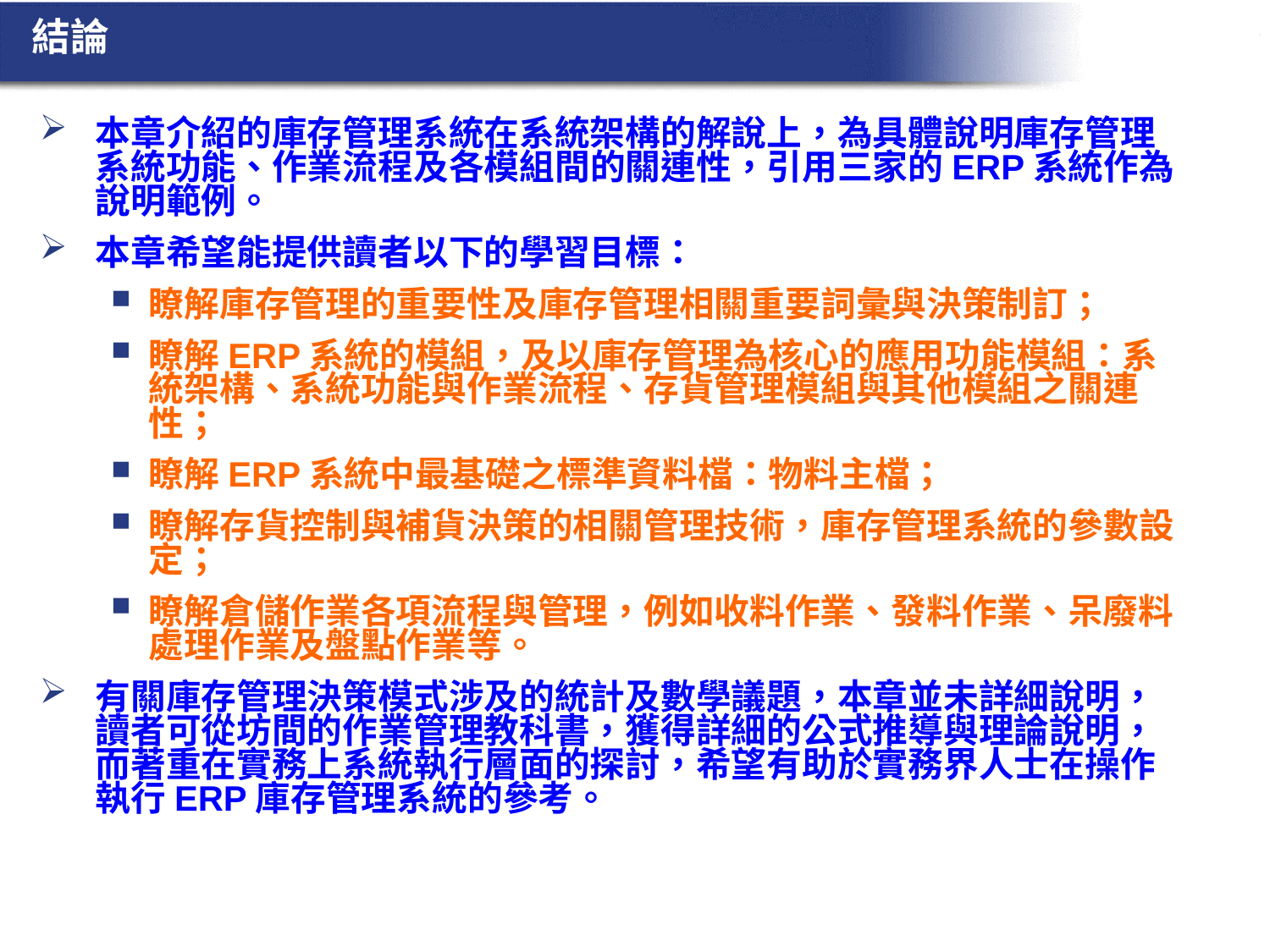

# 結論
本章介紹的庫存管理系統在系統架構的解說上，為具體說明庫存管理系統功能、作業流程及各模組間的關連性，引用三家的ERP系統作為說明範例。
本章希望能提供讀者以下的學習目標：
瞭解庫存管理的重要性及庫存管理相關重要詞彙與決策制訂；
瞭解ERP系統的模組，及以庫存管理為核心的應用功能模組：系統架構、系統功能與作業流程、存貨管理模組與其他模組之關連性；
瞭解ERP系統中最基礎之標準資料檔：物料主檔；
瞭解存貨控制與補貨決策的相關管理技術，庫存管理系統的參數設定；
瞭解倉儲作業各項流程與管理，例如收料作業、發料作業、呆廢料處理作業及盤點作業等。
有關庫存管理決策模式涉及的統計及數學議題，本章並未詳細說明，讀者可從坊間的作業管理教科書，獲得詳細的公式推導與理論說明，而著重在實務上系統執行層面的探討，希望有助於實務界人士在操作執行ERP庫存管理系統的參考。